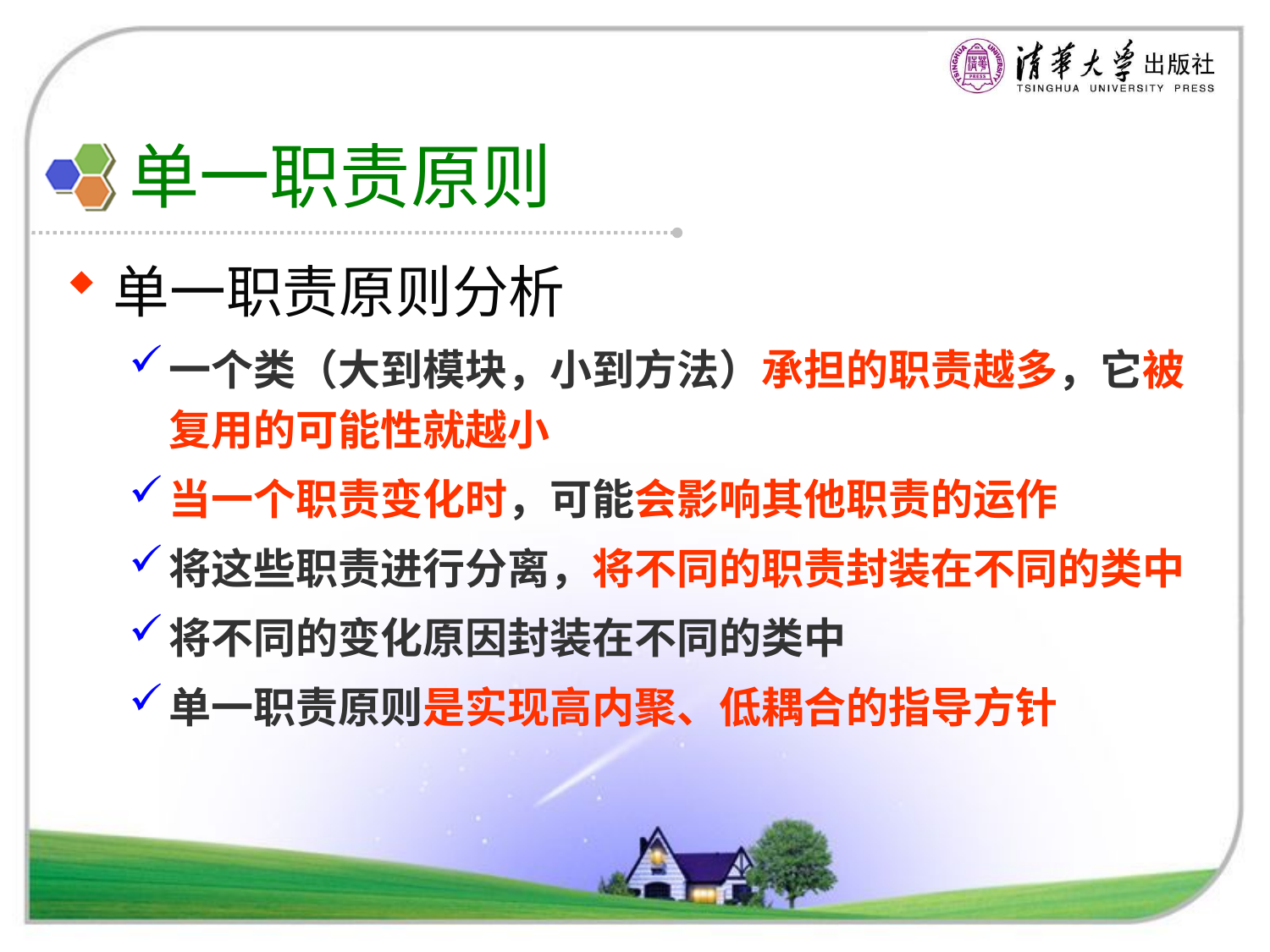

# 单一职责原则
单一职责原则分析
一个类（大到模块，小到方法）承担的职责越多，它被复用的可能性就越小
当一个职责变化时，可能会影响其他职责的运作
将这些职责进行分离，将不同的职责封装在不同的类中
将不同的变化原因封装在不同的类中
单一职责原则是实现高内聚、低耦合的指导方针